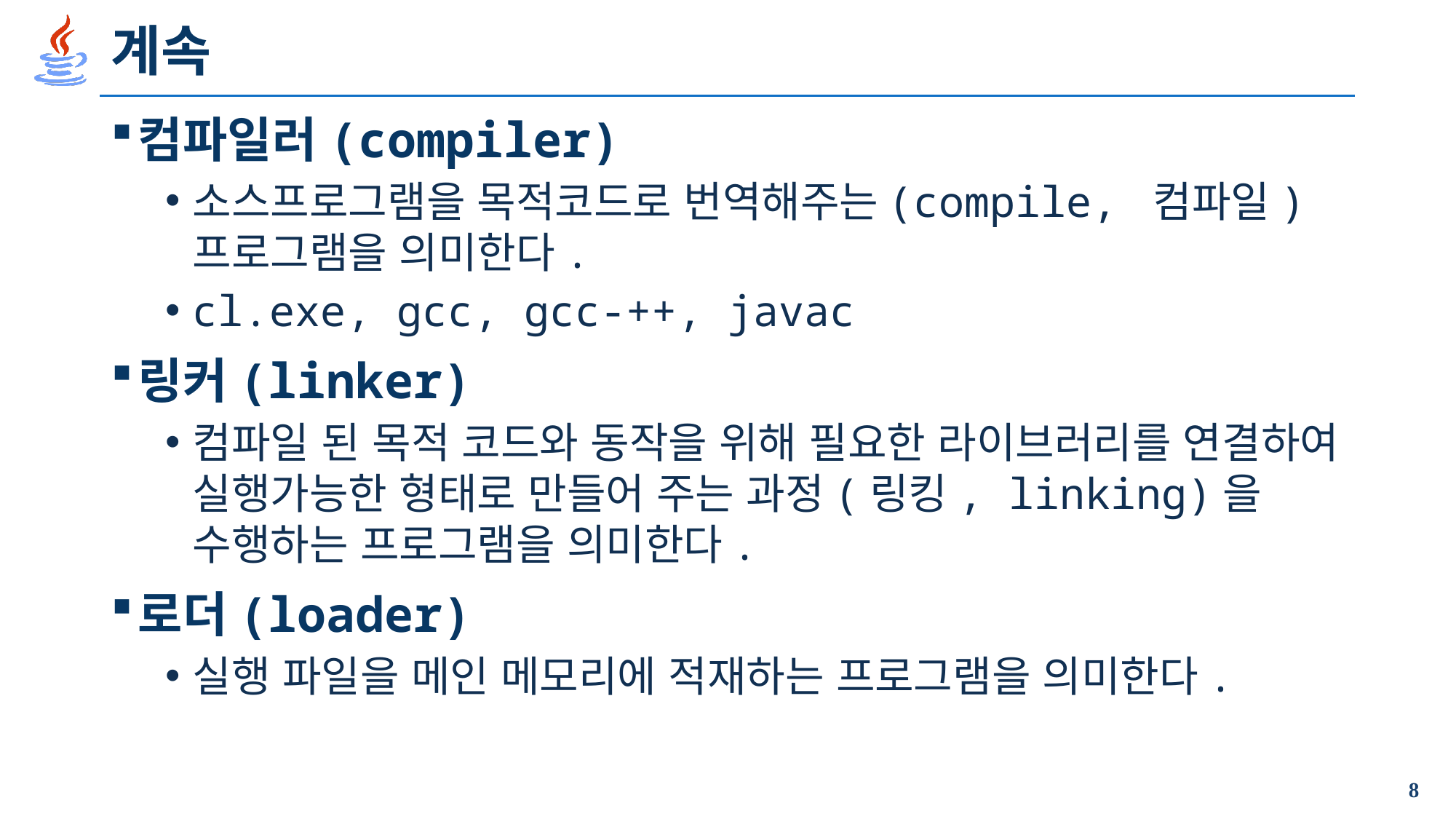

# 계속
컴파일러(compiler)
소스프로그램을 목적코드로 번역해주는(compile, 컴파일) 프로그램을 의미한다.
cl.exe, gcc, gcc-++, javac
링커(linker)
컴파일 된 목적 코드와 동작을 위해 필요한 라이브러리를 연결하여 실행가능한 형태로 만들어 주는 과정(링킹, linking)을 수행하는 프로그램을 의미한다.
로더(loader)
실행 파일을 메인 메모리에 적재하는 프로그램을 의미한다.
8